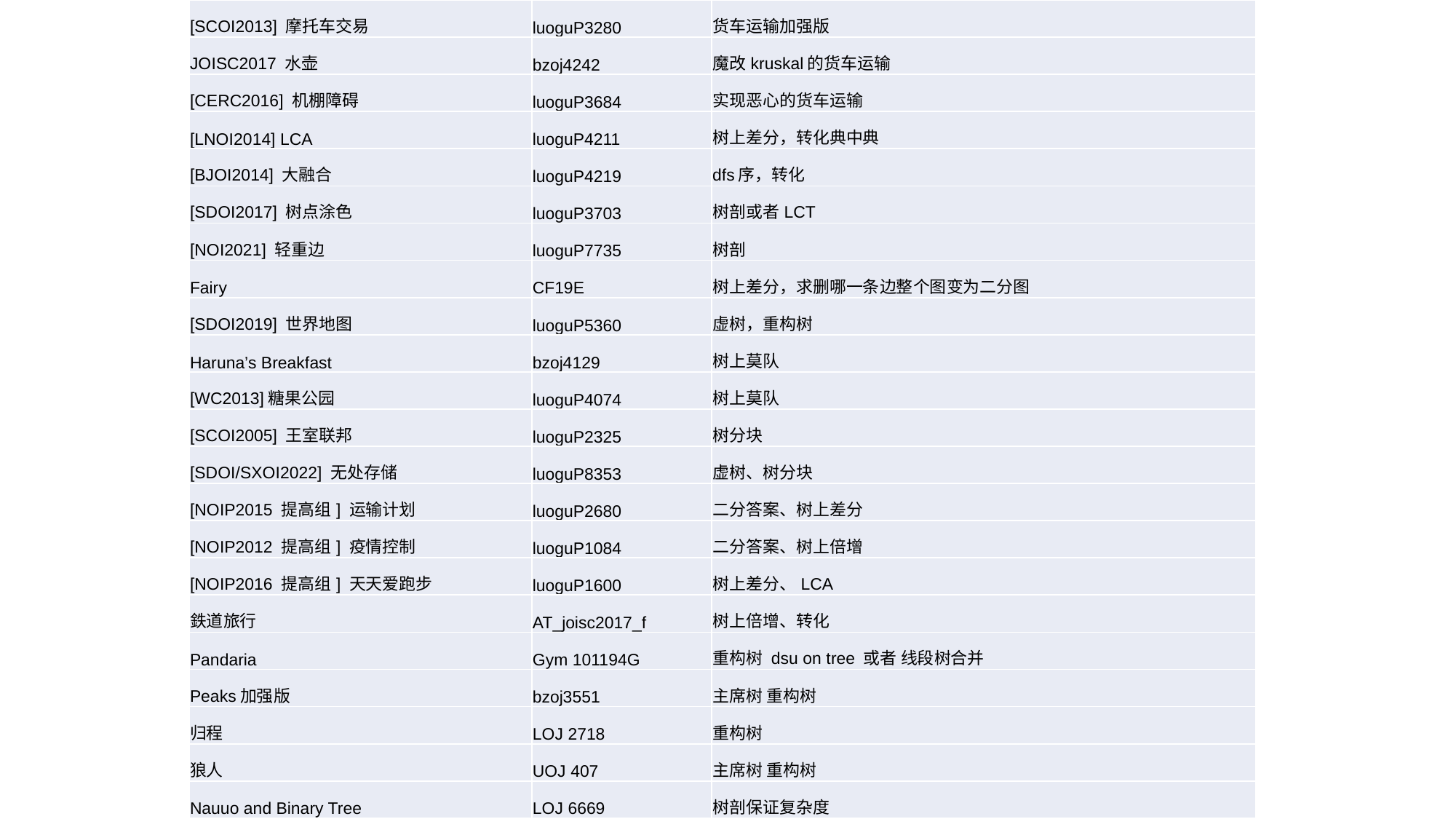

| [SCOI2013] 摩托车交易 | luoguP3280 | 货车运输加强版 |
| --- | --- | --- |
| JOISC2017 水壶 | bzoj4242 | 魔改kruskal的货车运输 |
| [CERC2016] 机棚障碍 | luoguP3684 | 实现恶心的货车运输 |
| [LNOI2014] LCA | luoguP4211 | 树上差分，转化典中典 |
| [BJOI2014] 大融合 | luoguP4219 | dfs序，转化 |
| [SDOI2017] 树点涂色 | luoguP3703 | 树剖或者LCT |
| [NOI2021] 轻重边 | luoguP7735 | 树剖 |
| Fairy | CF19E | 树上差分，求删哪一条边整个图变为二分图 |
| [SDOI2019] 世界地图 | luoguP5360 | 虚树，重构树 |
| Haruna’s Breakfast | bzoj4129 | 树上莫队 |
| [WC2013]糖果公园 | luoguP4074 | 树上莫队 |
| [SCOI2005] 王室联邦 | luoguP2325 | 树分块 |
| [SDOI/SXOI2022] 无处存储 | luoguP8353 | 虚树、树分块 |
| [NOIP2015 提高组] 运输计划 | luoguP2680 | 二分答案、树上差分 |
| [NOIP2012 提高组] 疫情控制 | luoguP1084 | 二分答案、树上倍增 |
| [NOIP2016 提高组] 天天爱跑步 | luoguP1600 | 树上差分、LCA |
| 鉄道旅行 | AT\_joisc2017\_f | 树上倍增、转化 |
| Pandaria | Gym 101194G | 重构树 dsu on tree 或者 线段树合并 |
| Peaks加强版 | bzoj3551 | 主席树 重构树 |
| 归程 | LOJ 2718 | 重构树 |
| 狼人 | UOJ 407 | 主席树 重构树 |
| Nauuo and Binary Tree | LOJ 6669 | 树剖保证复杂度 |
#